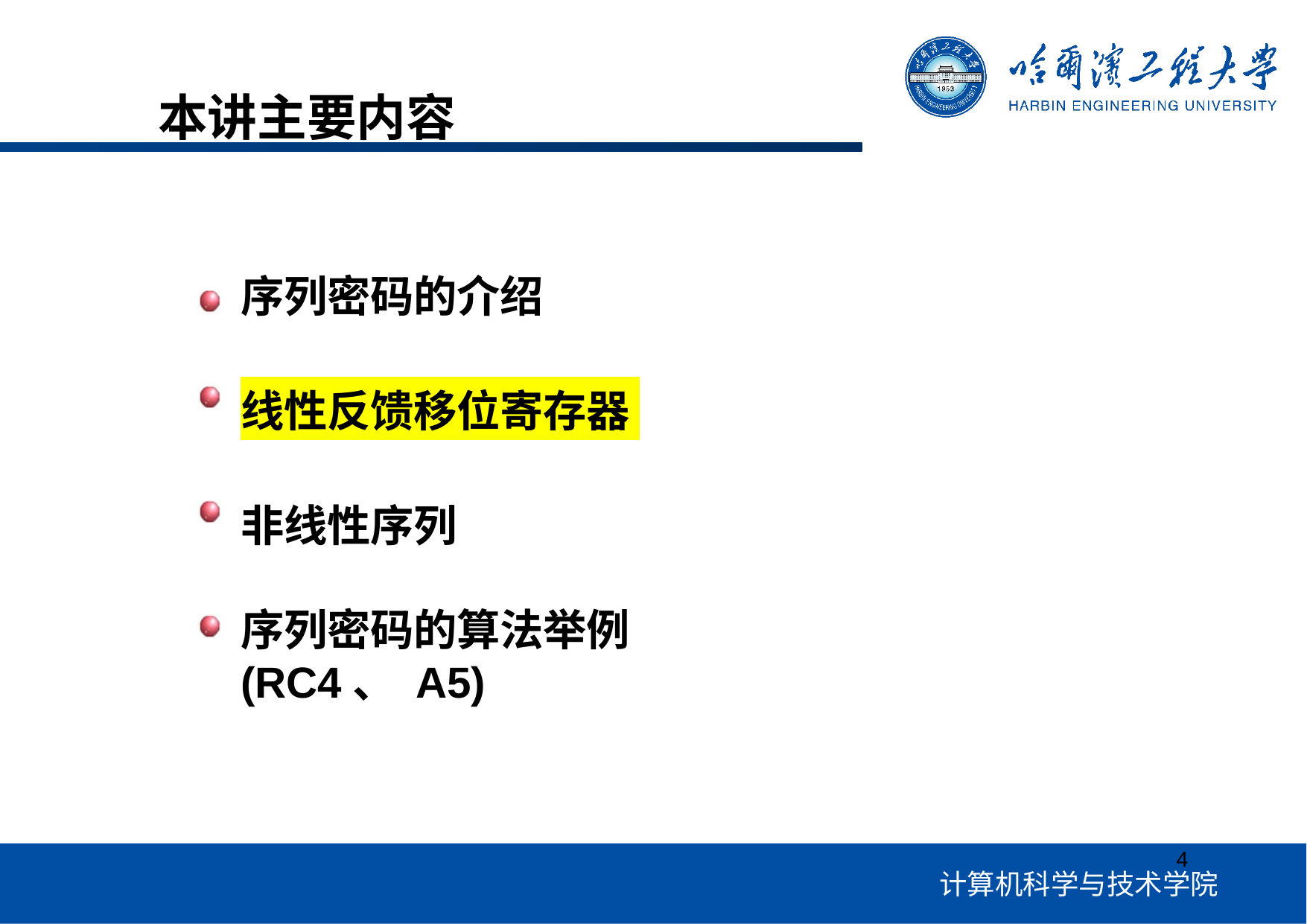

# 本讲主要内容
序列密码的介绍
线性反馈移位寄存器
非线性序列

序列密码的算法举例(RC4、 A5)

4